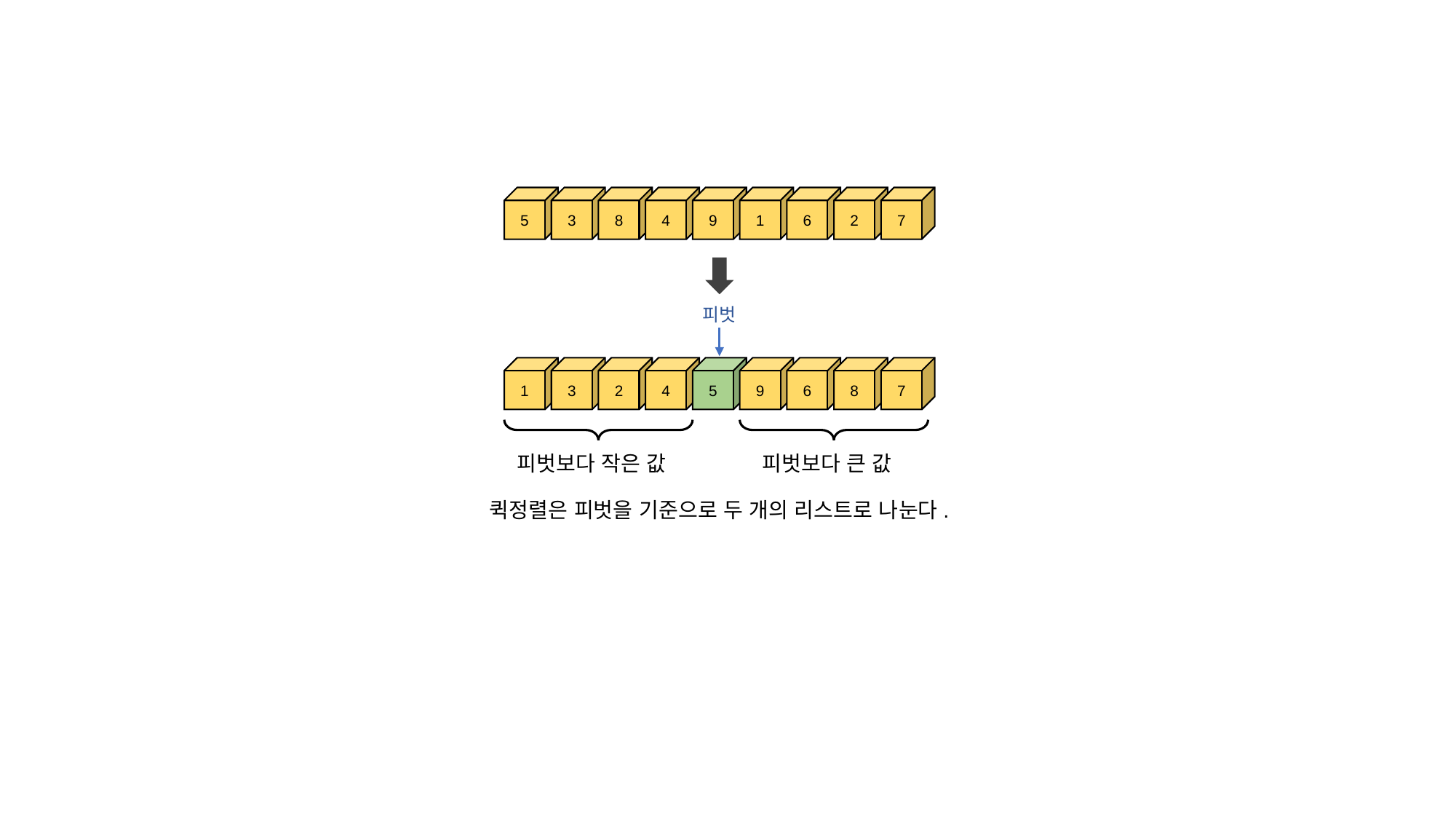

5
3
8
4
9
1
6
2
7

피벗

1
3
2
4
5
9
6
8
7
피벗보다 작은 값
피벗보다 큰 값
퀵정렬은 피벗을 기준으로 두 개의 리스트로 나눈다.